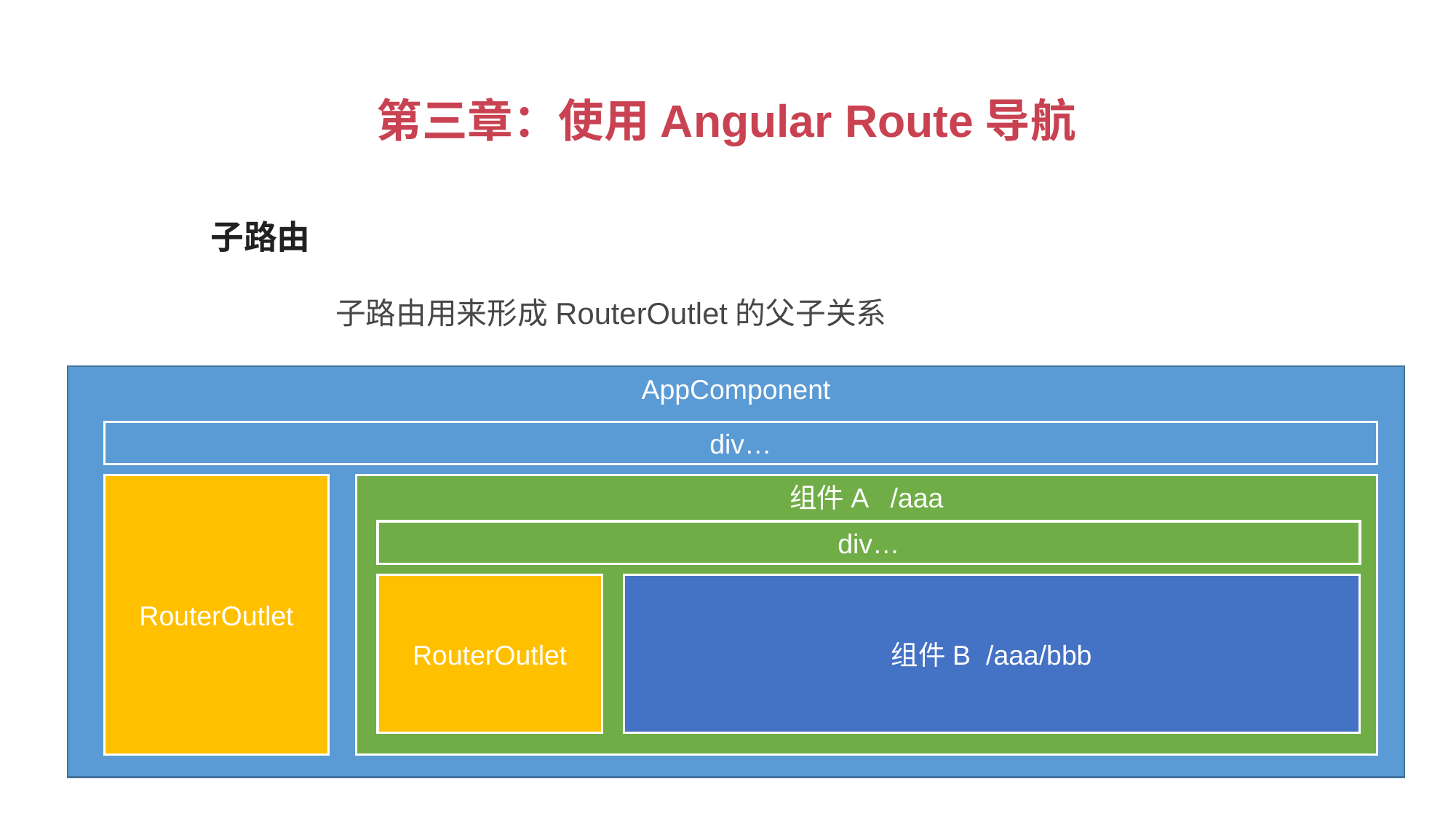

第三章：使用Angular Route导航
 子路由
子路由用来形成RouterOutlet的父子关系
AppComponent
div…
RouterOutlet
组件A   /aaa
div…
RouterOutlet
组件B  /aaa/bbb